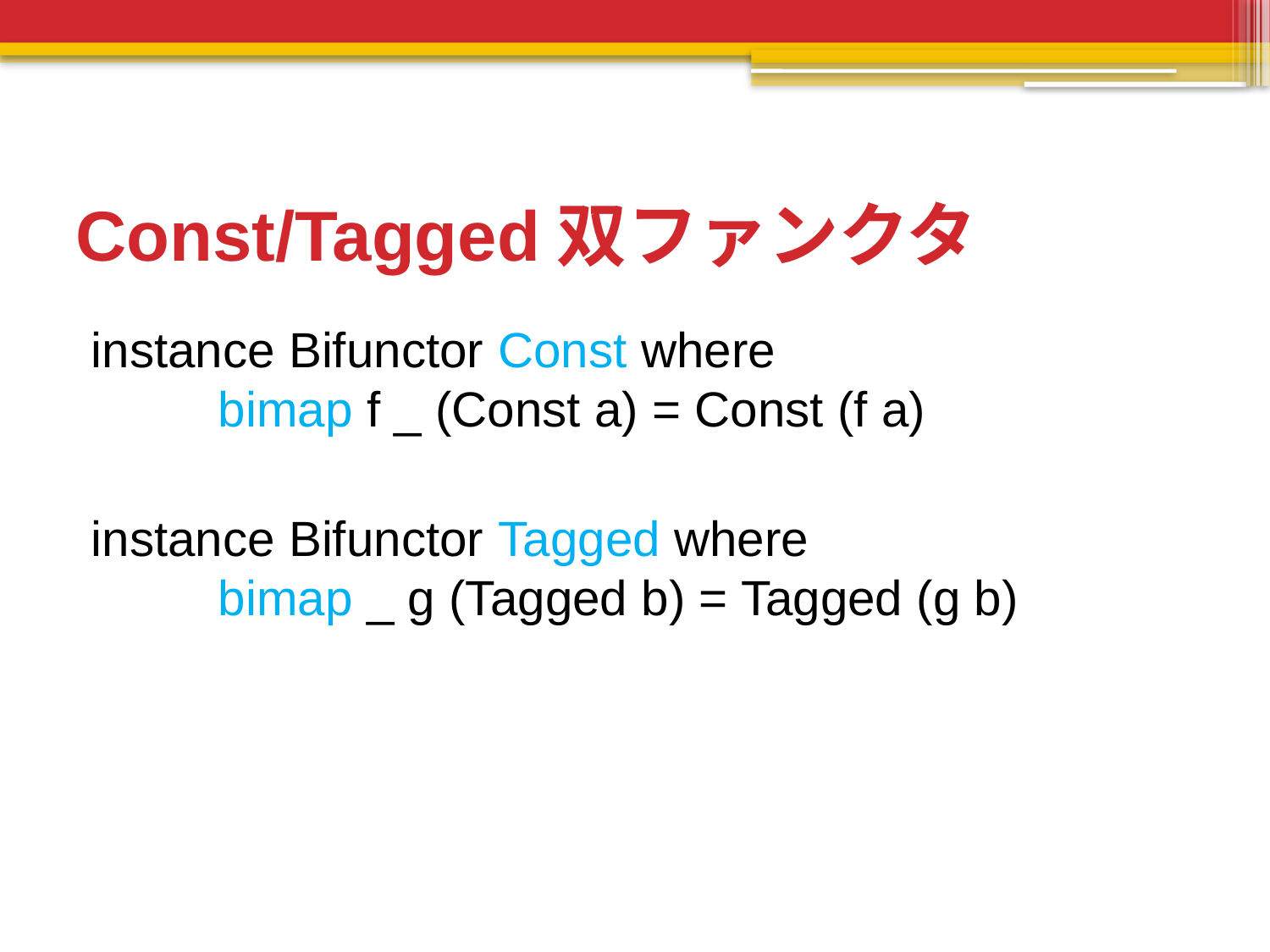

# Const/Tagged双ファンクタ
instance Bifunctor Const where
	bimap f _ (Const a) = Const (f a)

instance Bifunctor Tagged where
	bimap _ g (Tagged b) = Tagged (g b)